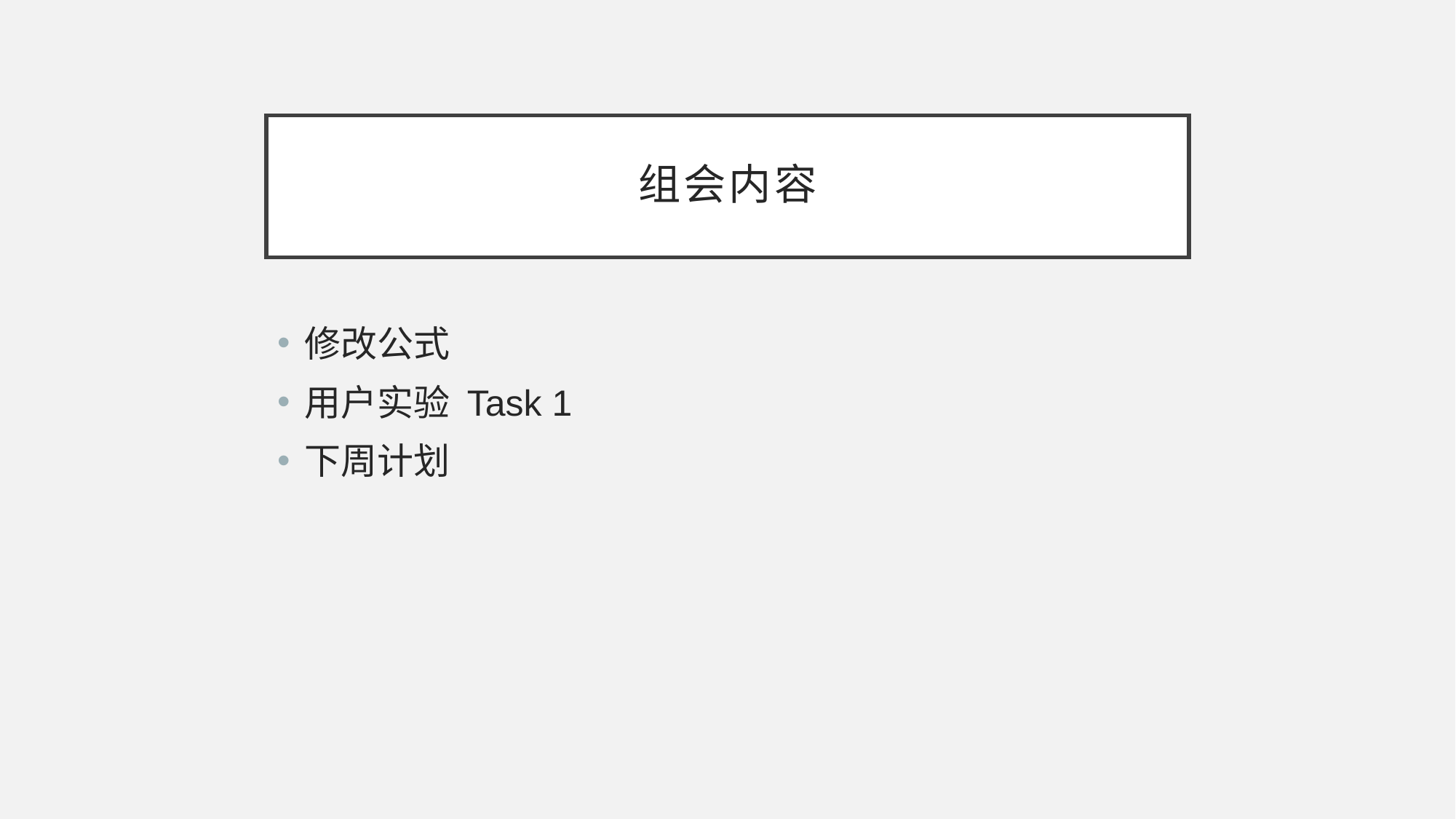

# 组会内容
修改公式
用户实验 Task 1
下周计划